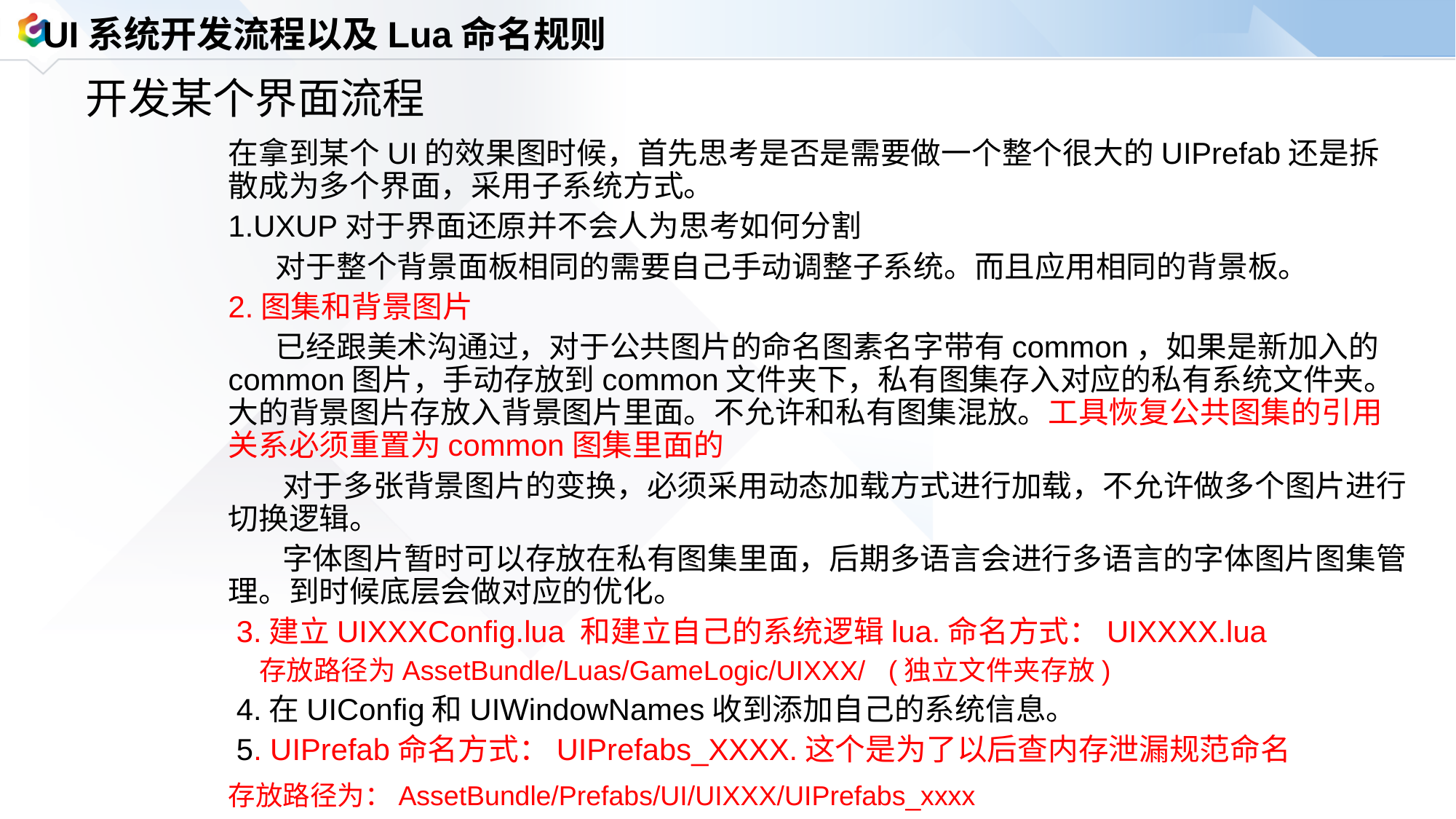

UI系统开发流程以及Lua命名规则

开发某个界面流程
在拿到某个UI的效果图时候，首先思考是否是需要做一个整个很大的UIPrefab还是拆散成为多个界面，采用子系统方式。
1.UXUP对于界面还原并不会人为思考如何分割
      对于整个背景面板相同的需要自己手动调整子系统。而且应用相同的背景板。
2.图集和背景图片
      已经跟美术沟通过，对于公共图片的命名图素名字带有common，如果是新加入的common图片，手动存放到common文件夹下，私有图集存入对应的私有系统文件夹。大的背景图片存放入背景图片里面。不允许和私有图集混放。工具恢复公共图集的引用关系必须重置为common图集里面的
       对于多张背景图片的变换，必须采用动态加载方式进行加载，不允许做多个图片进行切换逻辑。
       字体图片暂时可以存放在私有图集里面，后期多语言会进行多语言的字体图片图集管理。到时候底层会做对应的优化。
 3.建立UIXXXConfig.lua 和建立自己的系统逻辑lua.命名方式：UIXXXX.lua
    存放路径为AssetBundle/Luas/GameLogic/UIXXX/   (独立文件夹存放)
 4.在UIConfig和UIWindowNames收到添加自己的系统信息。
 5. UIPrefab命名方式：UIPrefabs_XXXX.这个是为了以后查内存泄漏规范命名
	存放路径为：AssetBundle/Prefabs/UI/UIXXX/UIPrefabs_xxxx